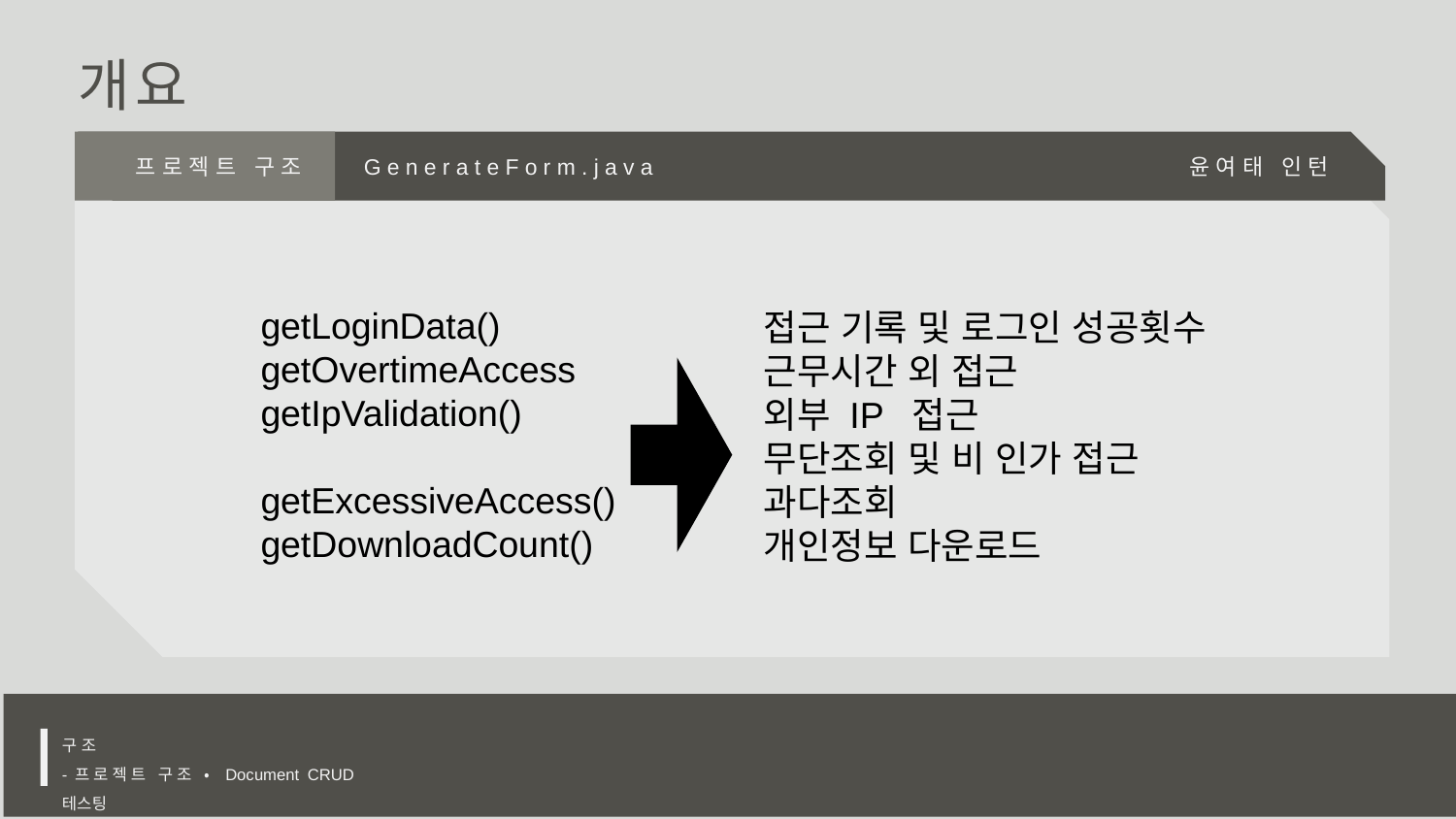

개요

   프로젝트 구조
GenerateForm.java
윤여태 인턴
getLoginData()
getOvertimeAccess
getIpValidation()

getExcessiveAccess()
getDownloadCount()
접근 기록 및 로그인 성공횟수
근무시간 외 접근
외부 IP  접근
무단조회 및 비 인가 접근
과다조회
개인정보 다운로드

구 조
-프로젝트 구조 • Document CRUD 테스팅